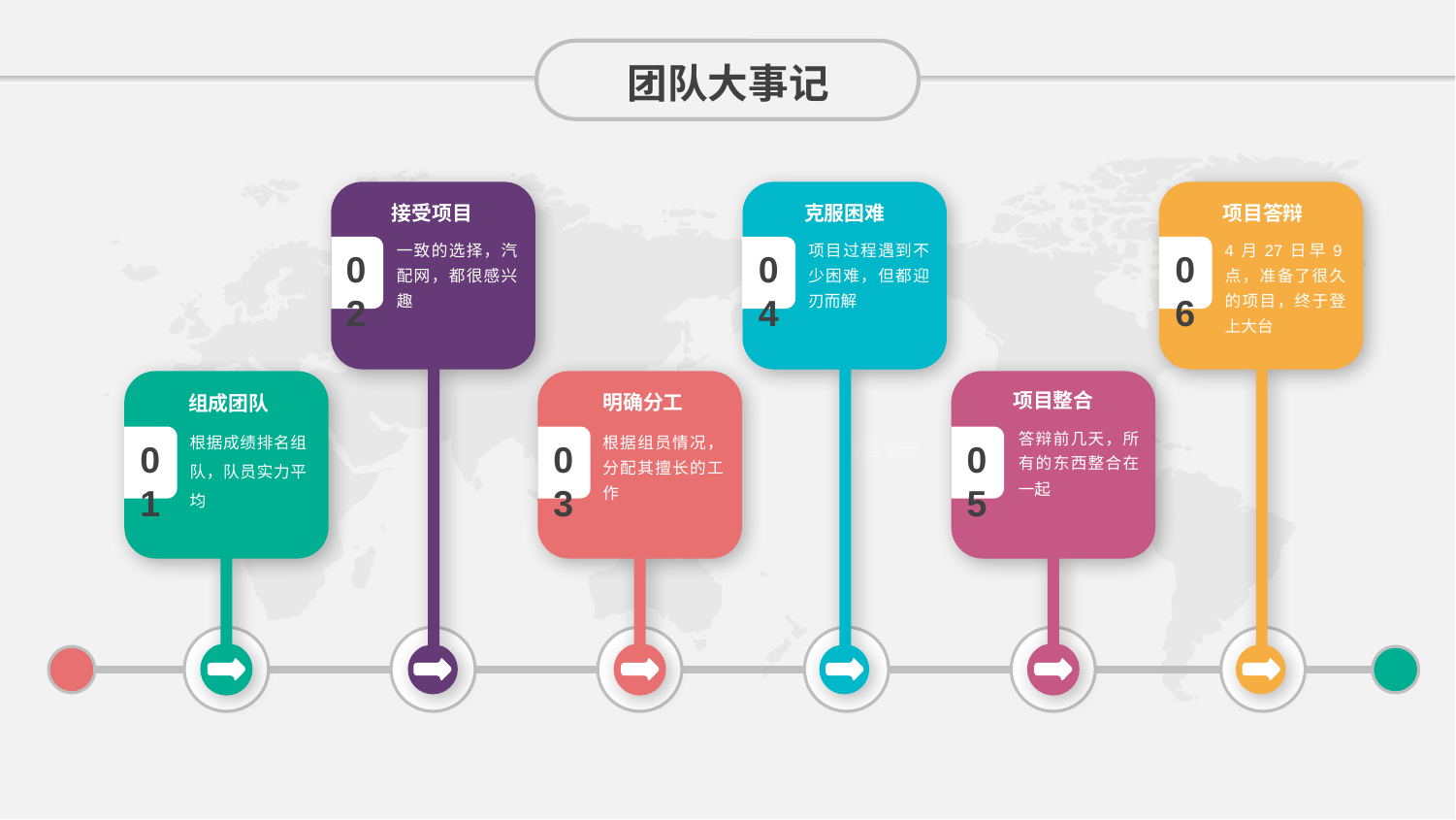

团队大事记

接受项目
一致的选择，汽配网，都很感兴趣
02

克服困难
项目过程遇到不少困难，但都迎刃而解
04

项目答辩
4月27日早9点，准备了很久的项目，终于登上大台
06

组成团队
根据成绩排名组队，队员实力平均
01

明确分工
根据组员情况，分配其擅长的工作
03

项目整合
答辩前几天，所有的东西整合在一起
05